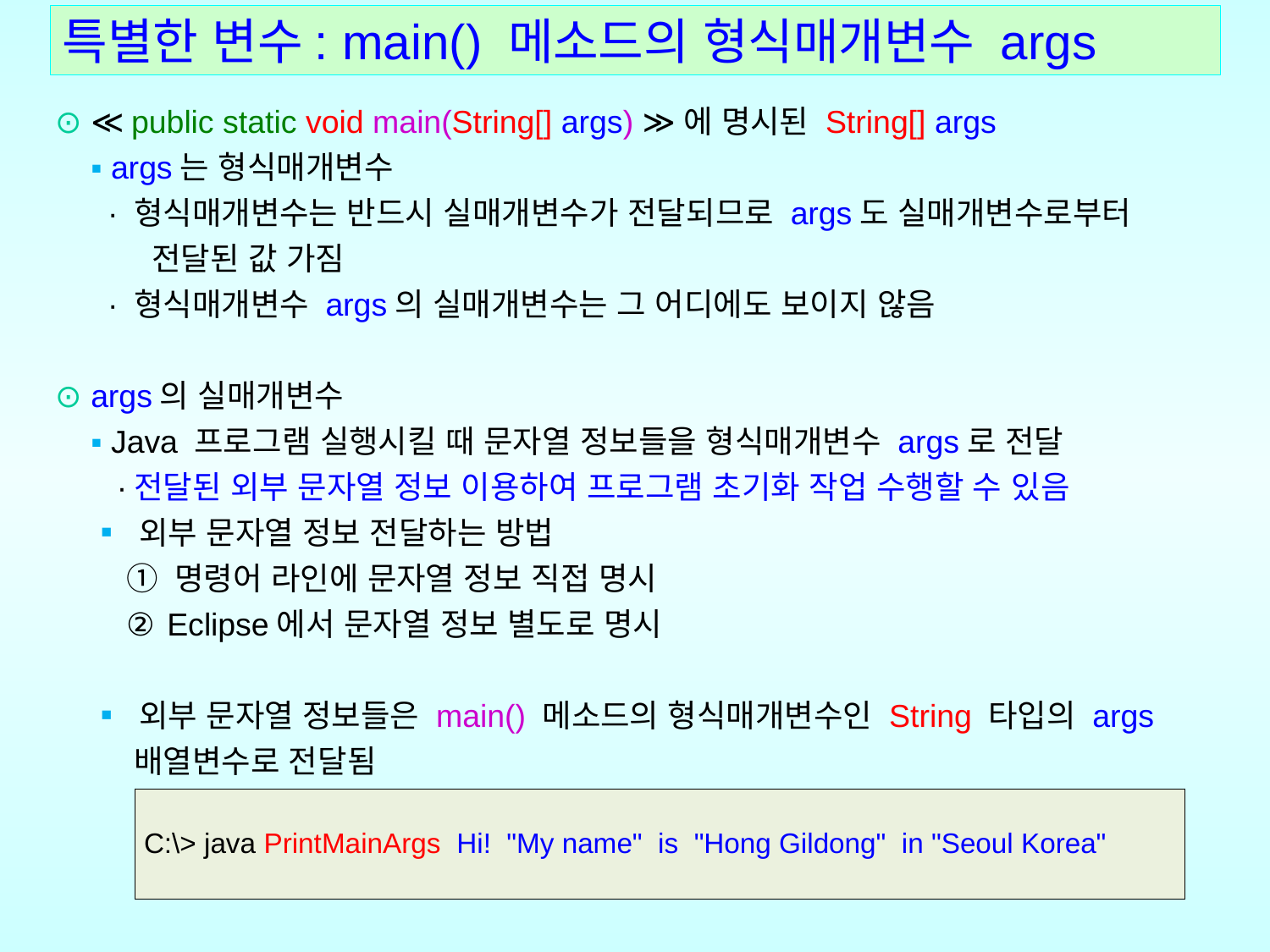

# 특별한 변수: main() 메소드의 형식매개변수 args
⊙ ≪ public static void main(String[] args) ≫에 명시된 String[] args
    ▪ args는 형식매개변수
      ∙ 형식매개변수는 반드시 실매개변수가 전달되므로 args도 실매개변수로부터
          전달된 값 가짐
      ∙ 형식매개변수 args의 실매개변수는 그 어디에도 보이지 않음

⊙ args의 실매개변수
    ▪ Java 프로그램 실행시킬 때 문자열 정보들을 형식매개변수 args로 전달
       ∙전달된 외부 문자열 정보 이용하여 프로그램 초기화 작업 수행할 수 있음
    ▪ 외부 문자열 정보 전달하는 방법
        ① 명령어 라인에 문자열 정보 직접 명시
        ② Eclipse에서 문자열 정보 별도로 명시

    ▪ 외부 문자열 정보들은 main() 메소드의 형식매개변수인 String 타입의 args
        배열변수로 전달됨

| C:\> java PrintMainArgs Hi! "My name" is "Hong Gildong" in "Seoul Korea" |
| --- |